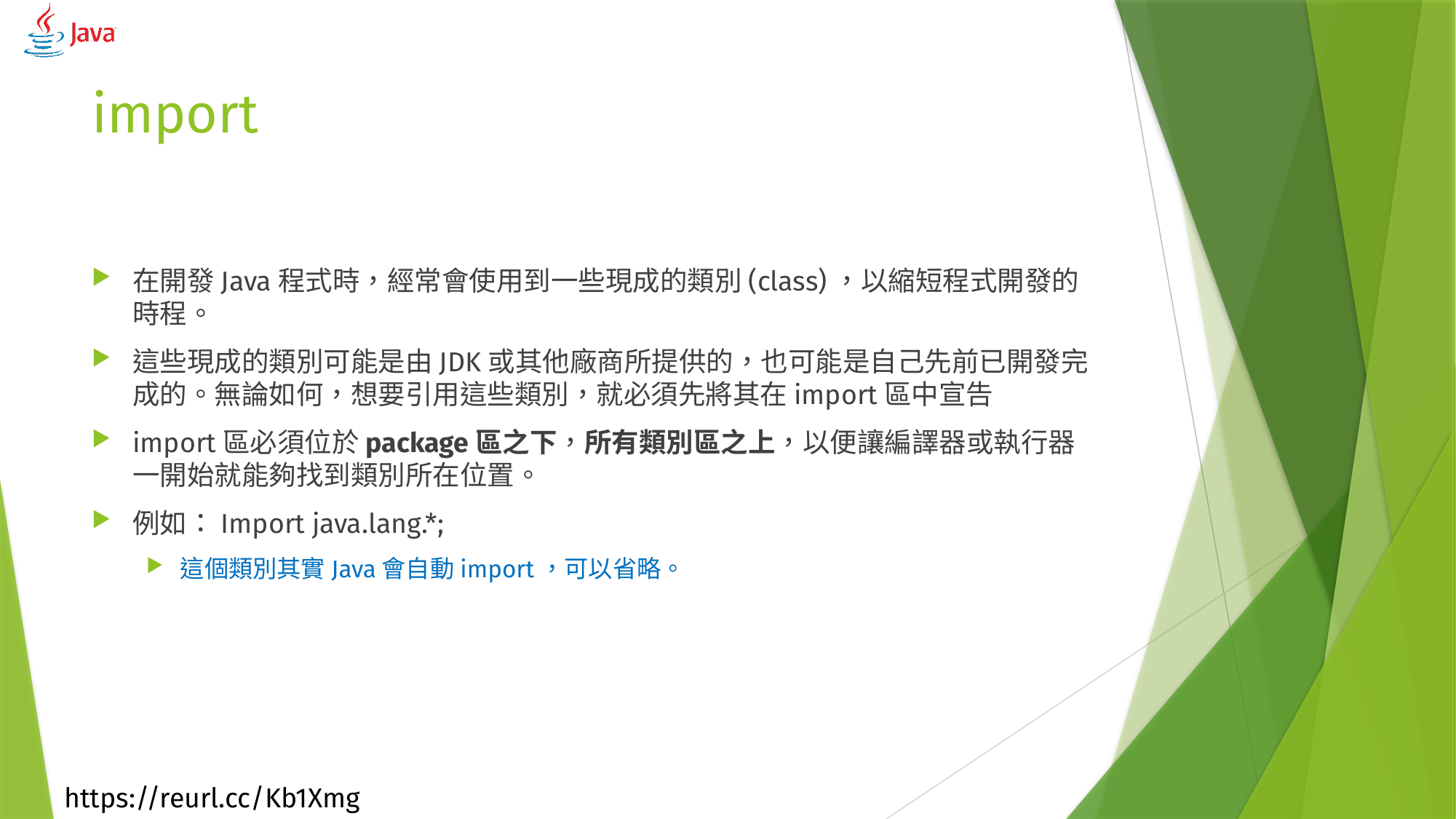

# import
在開發Java程式時，經常會使用到一些現成的類別(class)，以縮短程式開發的時程。
這些現成的類別可能是由JDK或其他廠商所提供的，也可能是自己先前已開發完成的。無論如何，想要引用這些類別，就必須先將其在import區中宣告
import區必須位於package區之下，所有類別區之上，以便讓編譯器或執行器一開始就能夠找到類別所在位置。
例如：Import java.lang.*;
這個類別其實Java會自動import，可以省略。